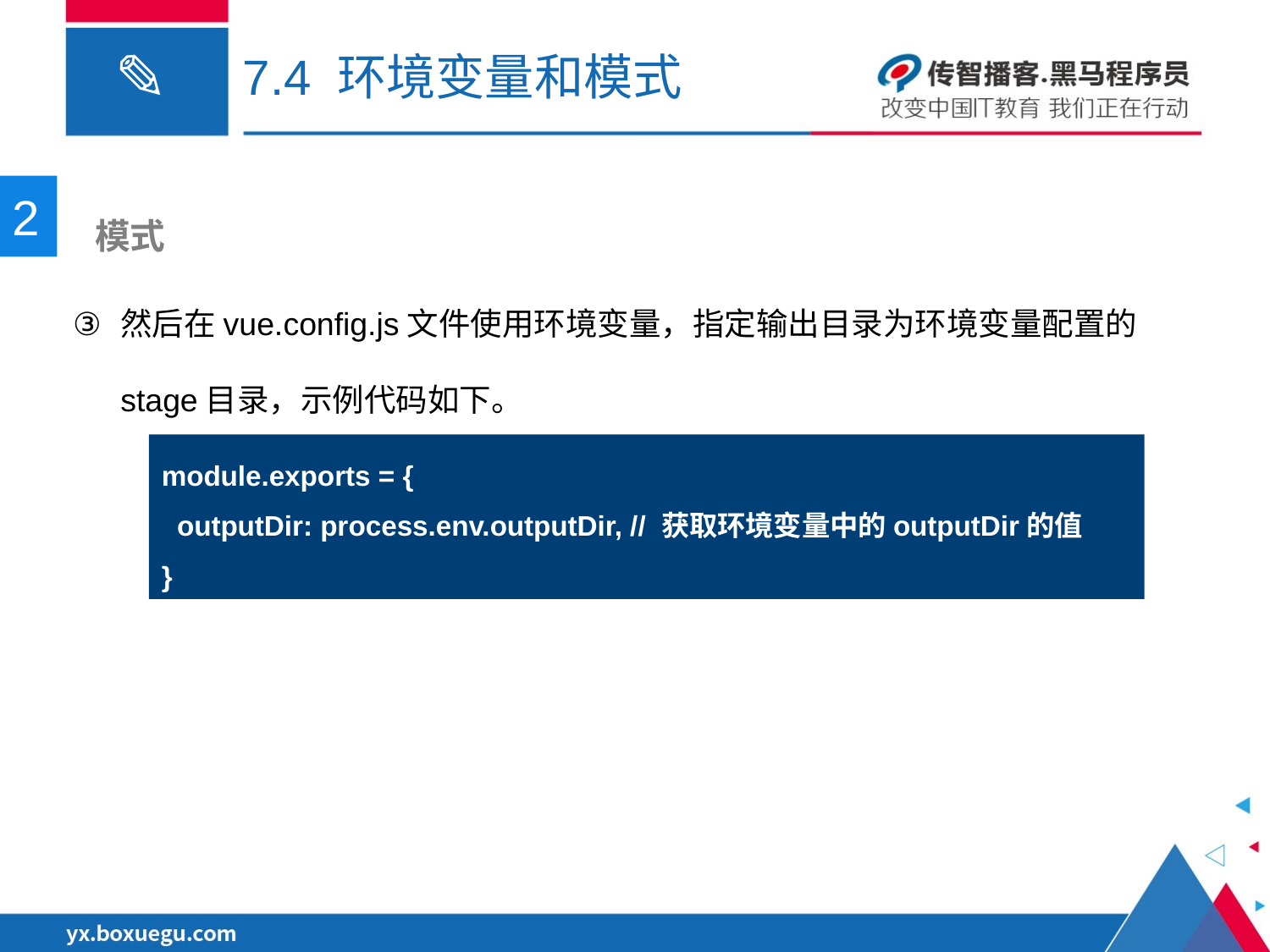

# 7.4 环境变量和模式

2
  模式
然后在vue.config.js文件使用环境变量，指定输出目录为环境变量配置的stage目录，示例代码如下。
module.exports = {
  outputDir: process.env.outputDir, // 获取环境变量中的outputDir的值
}